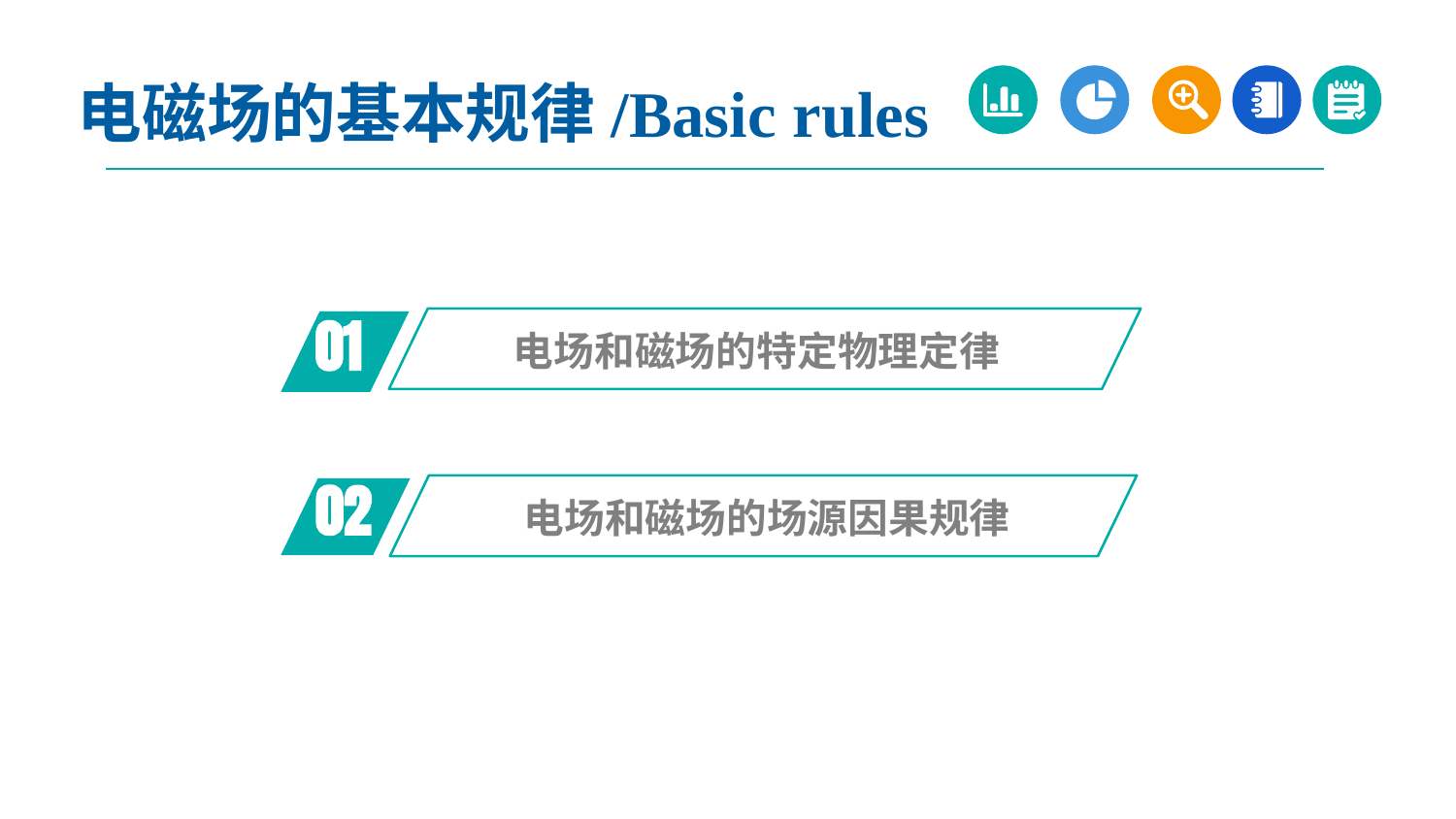

电磁场的基本规律/Basic rules

01

电场和磁场的特定物理定律
02

电场和磁场的场源因果规律